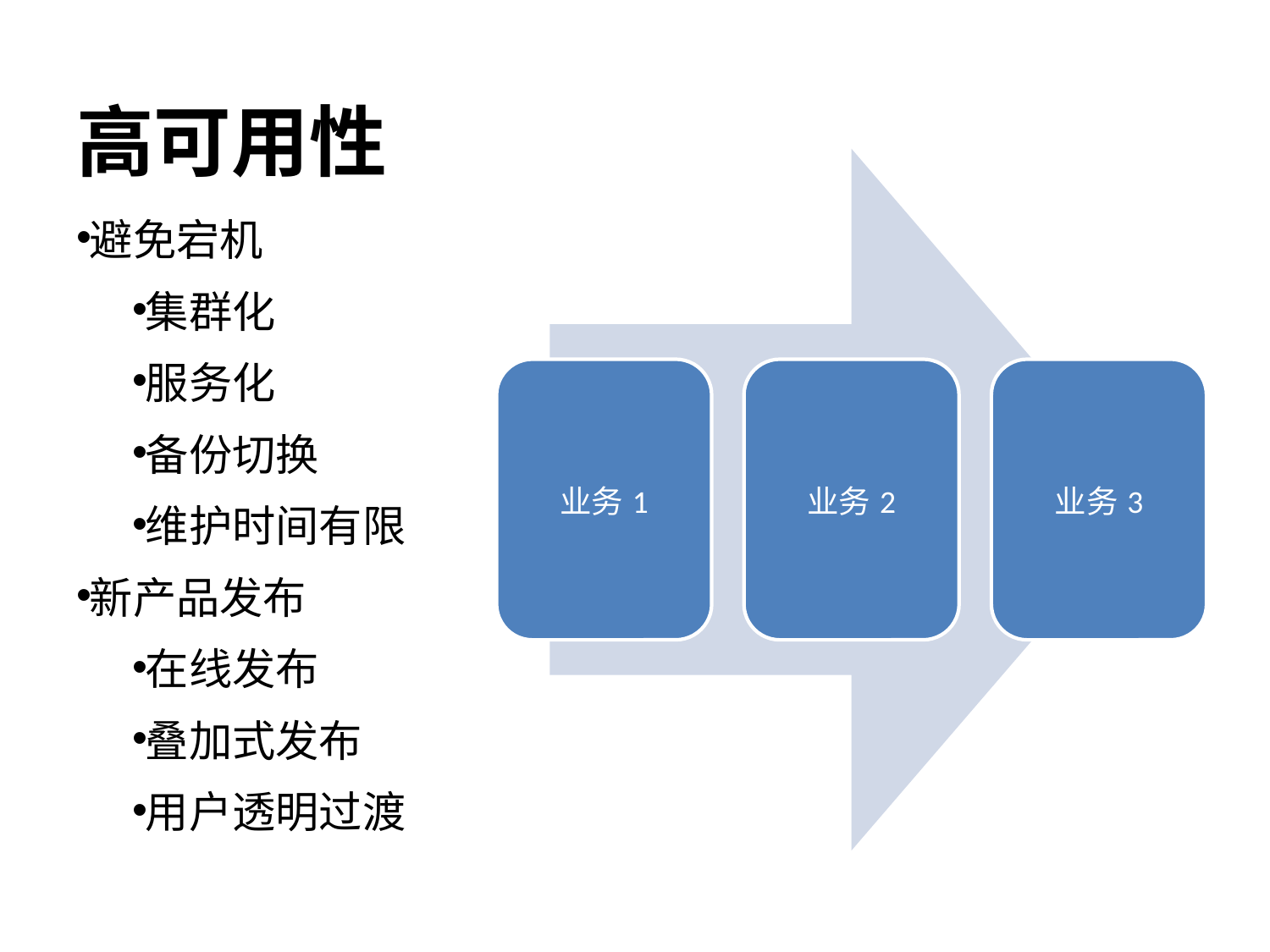

# 高可用性
业务1
业务2
业务3
避免宕机
集群化
服务化
备份切换
维护时间有限
新产品发布
在线发布
叠加式发布
用户透明过渡